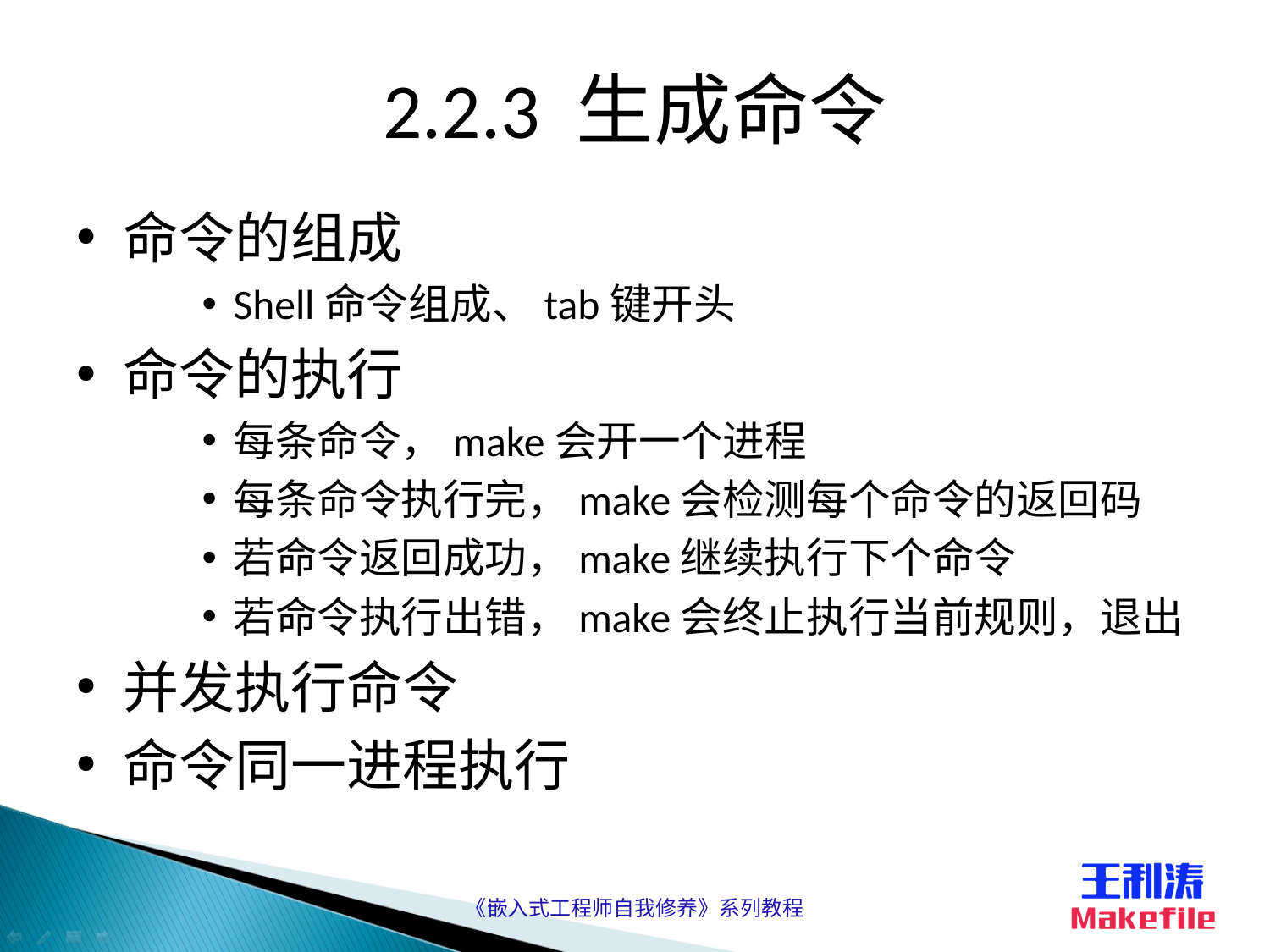

# 2.2.3 生成命令
命令的组成
Shell命令组成、tab键开头
命令的执行
每条命令，make会开一个进程
每条命令执行完，make会检测每个命令的返回码
若命令返回成功，make继续执行下个命令
若命令执行出错，make会终止执行当前规则，退出
并发执行命令
命令同一进程执行

《嵌入式工程师自我修养》系列教程